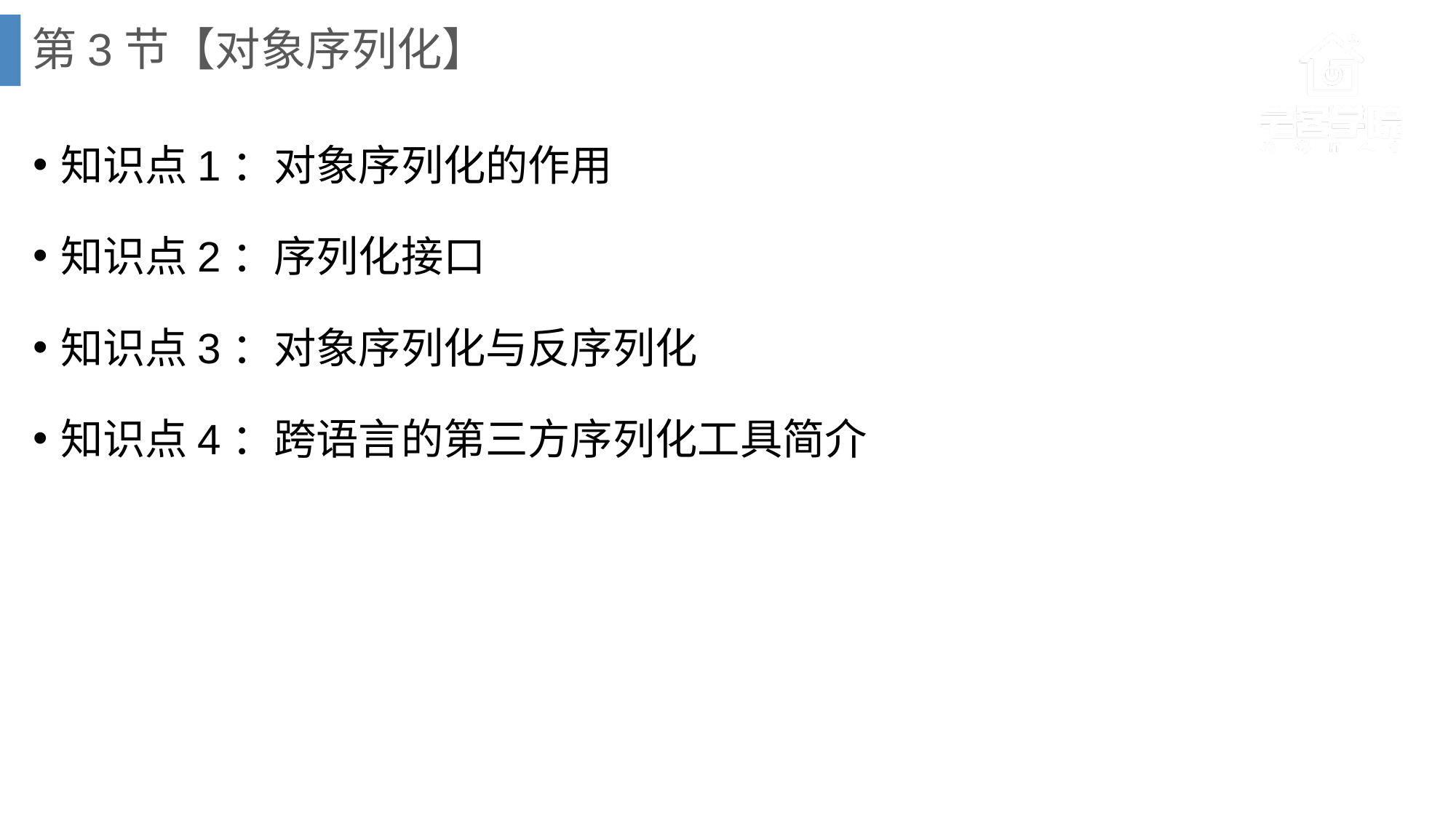

# 第3节【对象序列化】
知识点1：对象序列化的作用
知识点2：序列化接口
知识点3：对象序列化与反序列化
知识点4：跨语言的第三方序列化工具简介